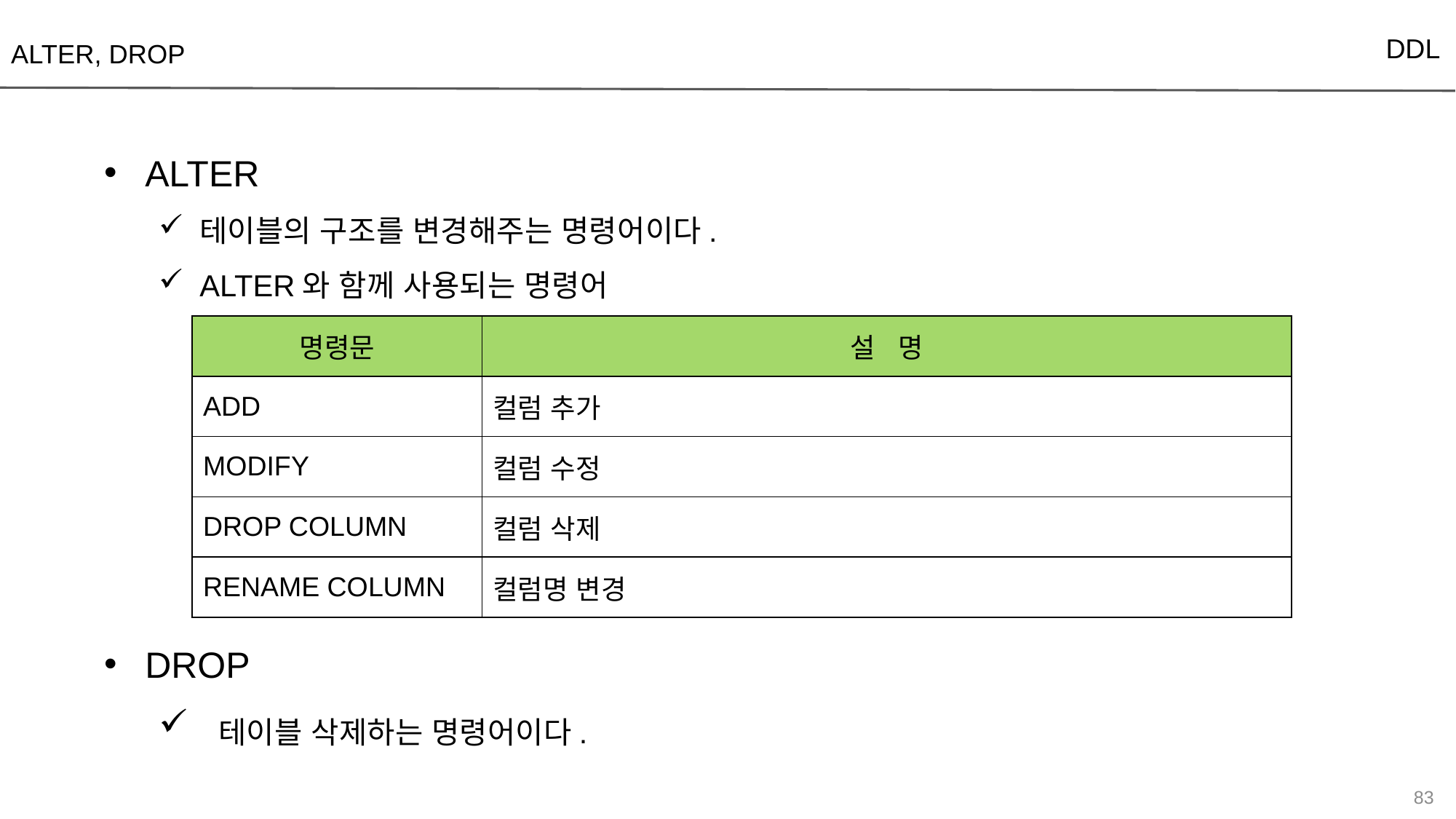

ALTER, DROP
DDL
ALTER
테이블의 구조를 변경해주는 명령어이다.
ALTER와 함께 사용되는 명령어

DROP
 테이블 삭제하는 명령어이다.
| 명령문 | 설 명 |
| --- | --- |
| ADD | 컬럼 추가 |
| MODIFY | 컬럼 수정 |
| DROP COLUMN | 컬럼 삭제 |
| RENAME COLUMN | 컬럼명 변경 |
83